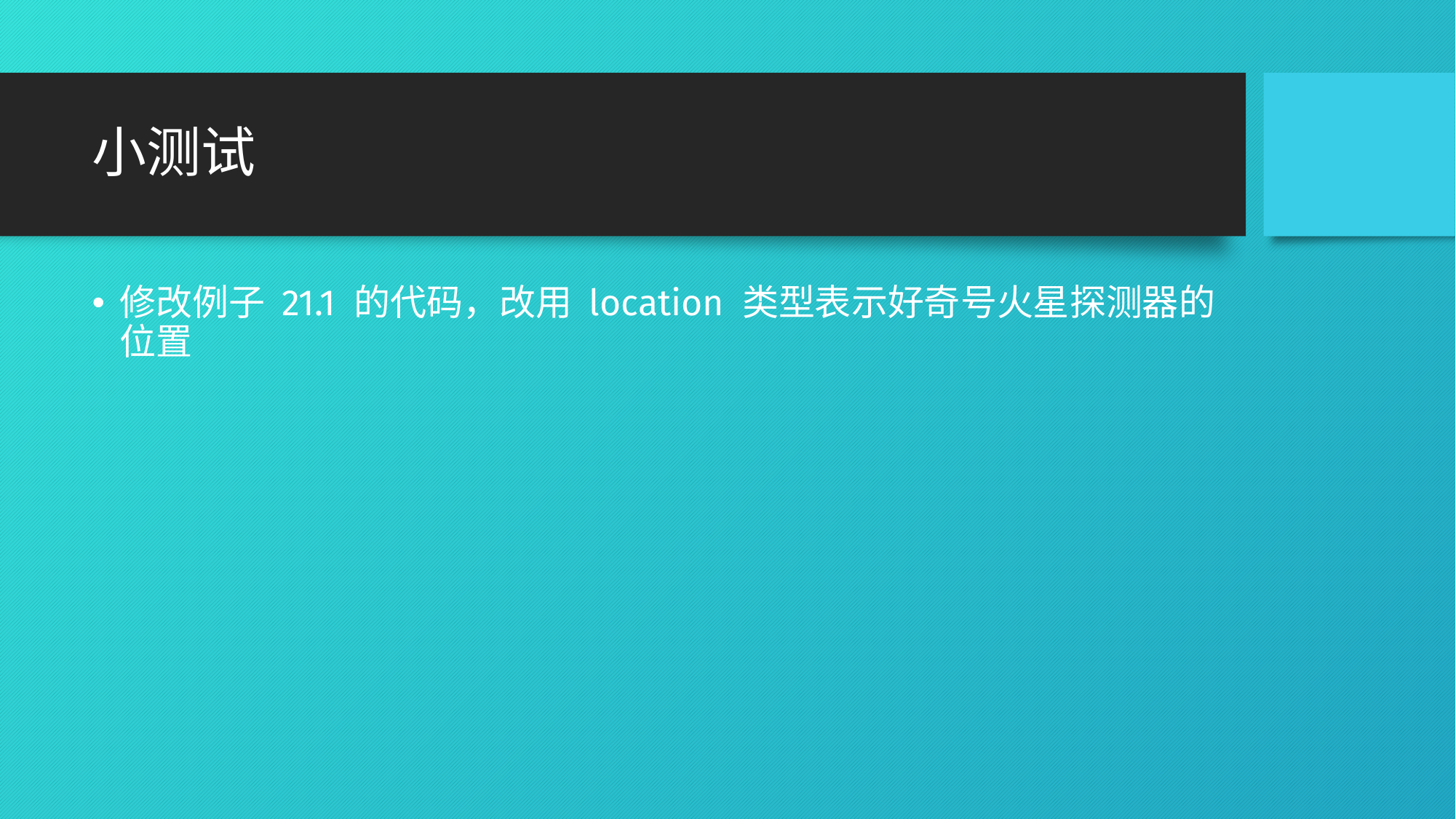

# 小测试
修改例子 21.1 的代码，改用 location 类型表示好奇号火星探测器的位置